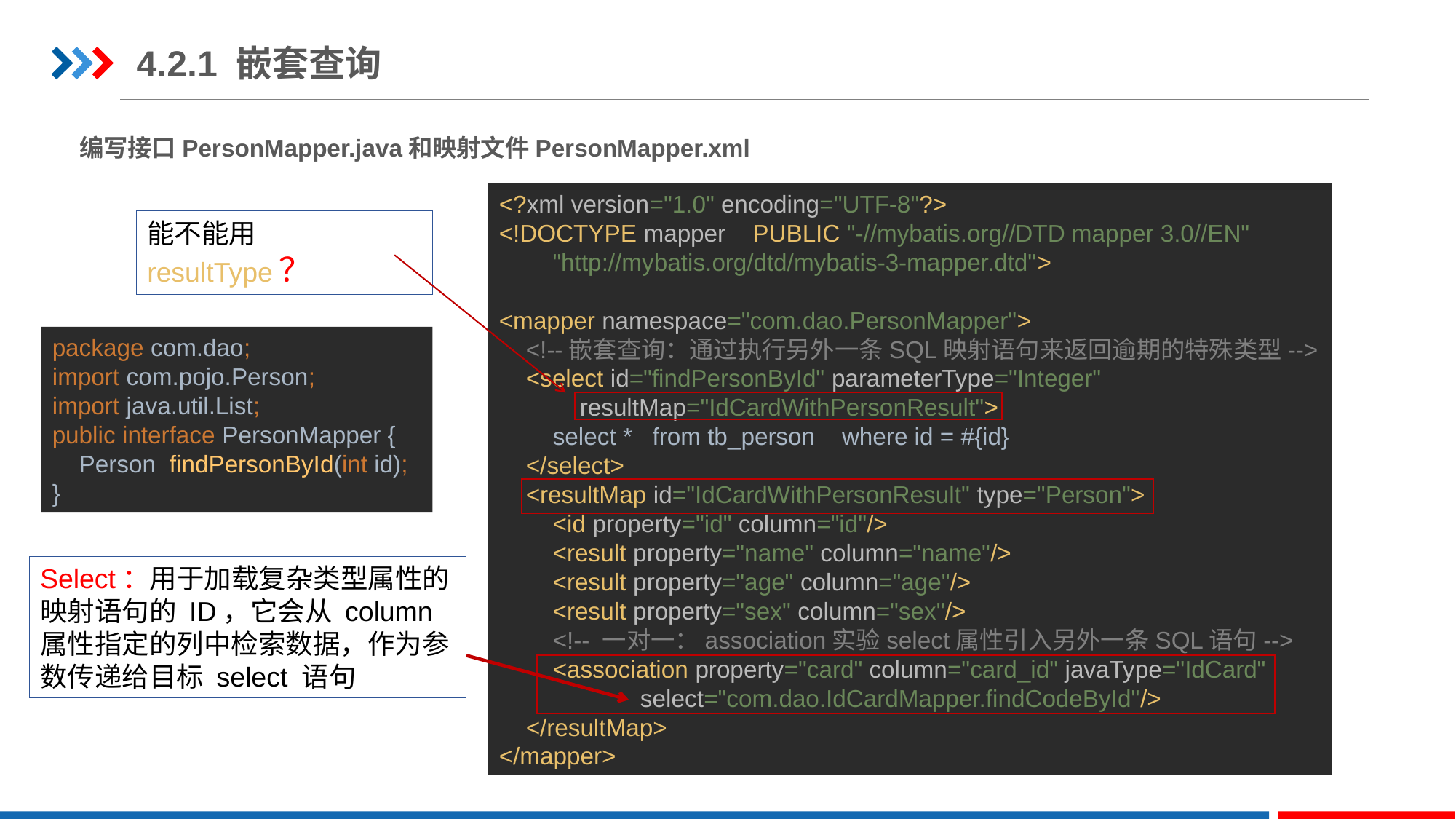

4.2.1 嵌套查询
编写接口PersonMapper.java和映射文件PersonMapper.xml
STEP  05
<?xml version="1.0" encoding="UTF-8"?>
<!DOCTYPE mapper    PUBLIC "-//mybatis.org//DTD mapper 3.0//EN"
        "http://mybatis.org/dtd/mybatis-3-mapper.dtd">
<mapper namespace="com.dao.PersonMapper">
    <!--嵌套查询：通过执行另外一条SQL映射语句来返回逾期的特殊类型-->
    <select id="findPersonById" parameterType="Integer"
            resultMap="IdCardWithPersonResult">
        select *   from tb_person    where id = #{id}
    </select>
    <resultMap id="IdCardWithPersonResult" type="Person">
        <id property="id" column="id"/>
        <result property="name" column="name"/>
        <result property="age" column="age"/>
        <result property="sex" column="sex"/>
        <!-- 一对一：association实验select属性引入另外一条SQL语句-->
        <association property="card" column="card_id" javaType="IdCard"
                     select="com.dao.IdCardMapper.findCodeById"/>
    </resultMap>
</mapper>
能不能用resultType？
package com.dao;
import com.pojo.Person;
import java.util.List;
public interface PersonMapper {
    Person  findPersonById(int id);
}

Select：用于加载复杂类型属性的映射语句的 ID，它会从 column 属性指定的列中检索数据，作为参数传递给目标 select 语句